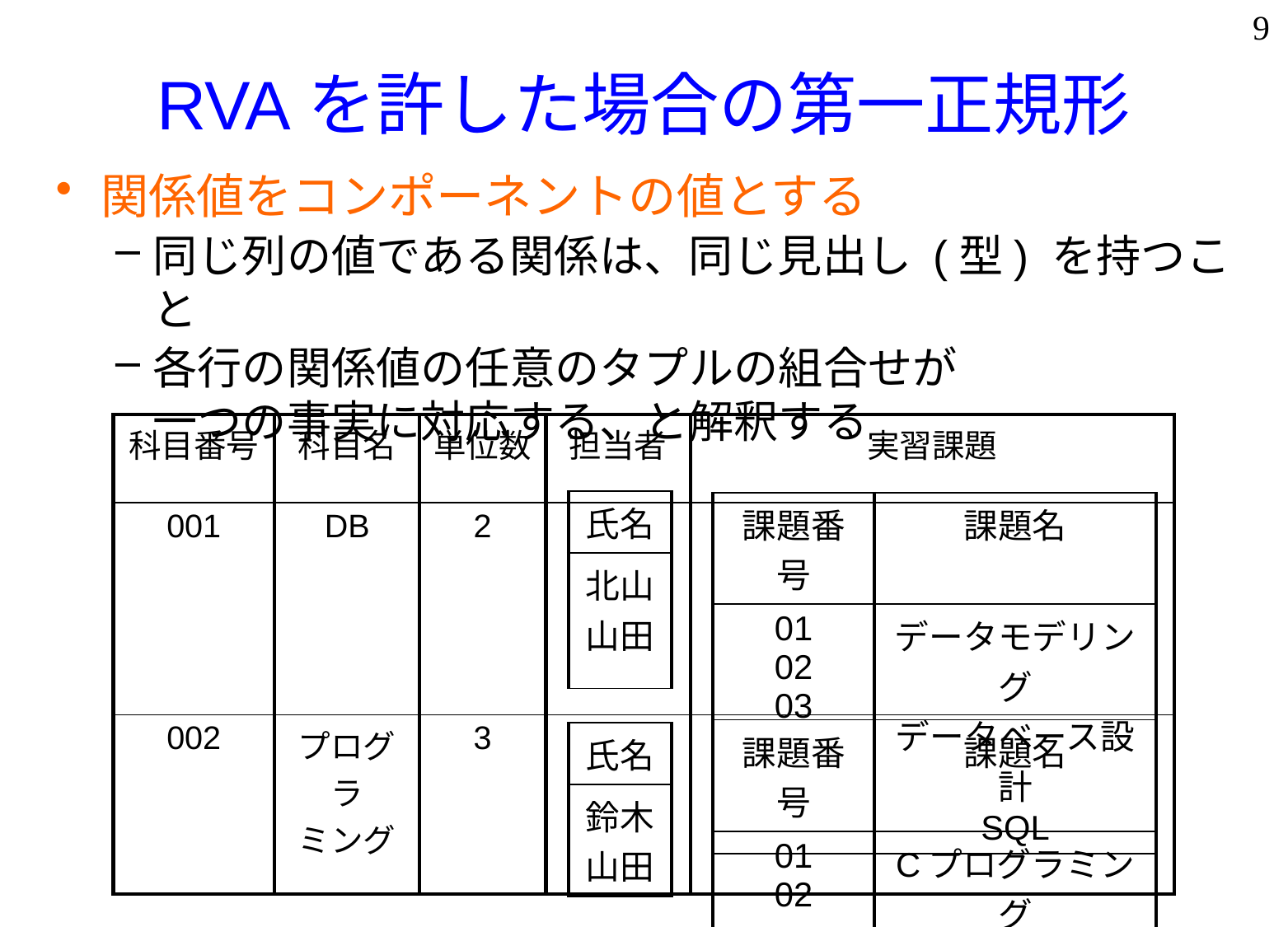

9
# RVAを許した場合の第一正規形
関係値をコンポーネントの値とする
同じ列の値である関係は、同じ見出し (型) を持つこと
各行の関係値の任意のタプルの組合せが
一つの事実に対応する、と解釈する
| 科目番号 | 科目名 | 単位数 | 担当者 | 実習課題 |
| --- | --- | --- | --- | --- |
| 001 | DB | 2 |  |  |
| 002 | プログラ ミング | 3 |  |  |
| 氏名 |
| --- |
| 北山 山田 |
| 課題番号 | 課題名 |
| --- | --- |
| 01 02 03 | データモデリング データベース設計 SQL |
| 課題番号 | 課題名 |
| --- | --- |
| 01 02 | Cプログラミング システムコール |
| 氏名 |
| --- |
| 鈴木 山田 |